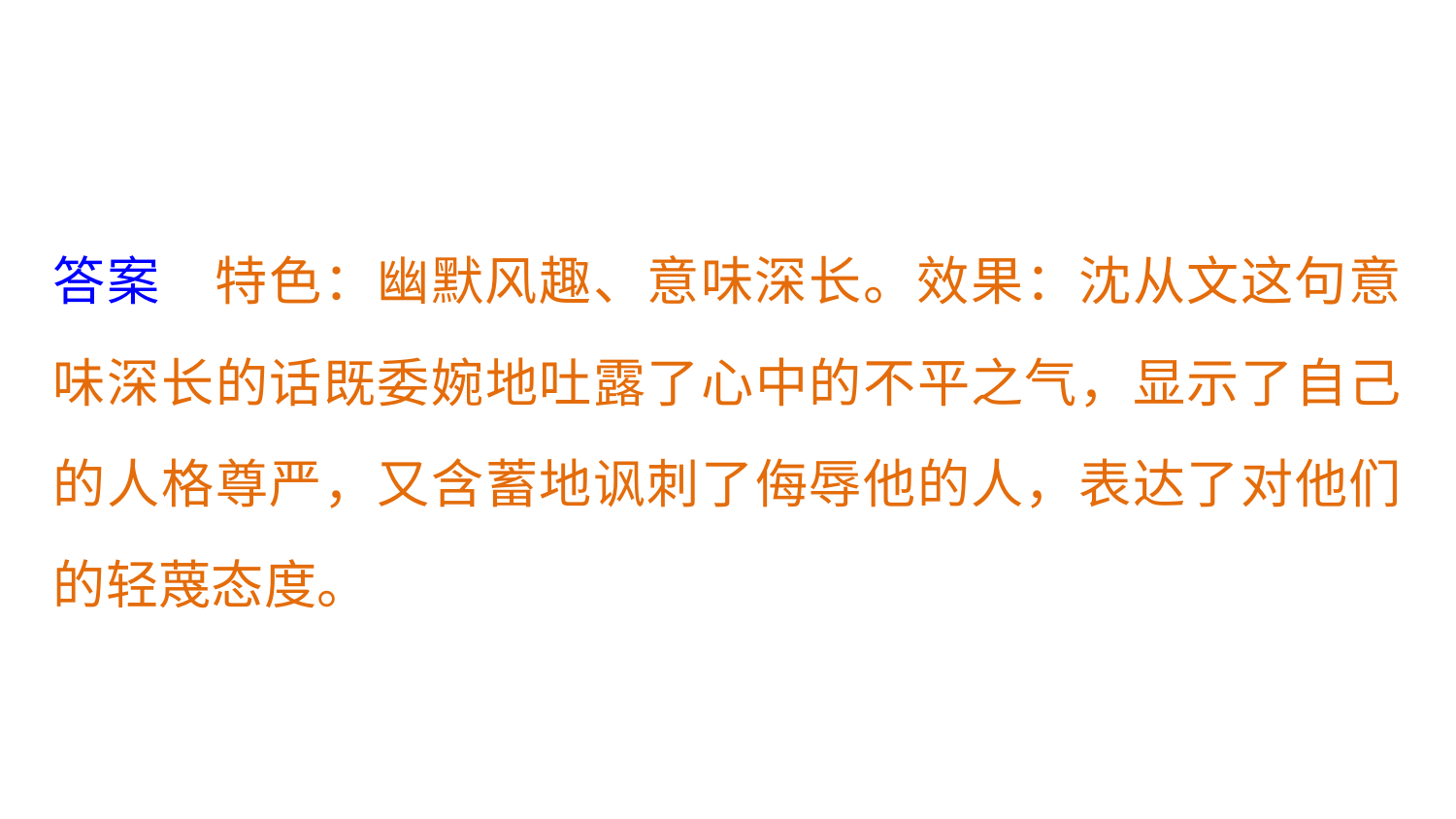

答案　特色：幽默风趣、意味深长。效果：沈从文这句意味深长的话既委婉地吐露了心中的不平之气，显示了自己的人格尊严，又含蓄地讽刺了侮辱他的人，表达了对他们的轻蔑态度。